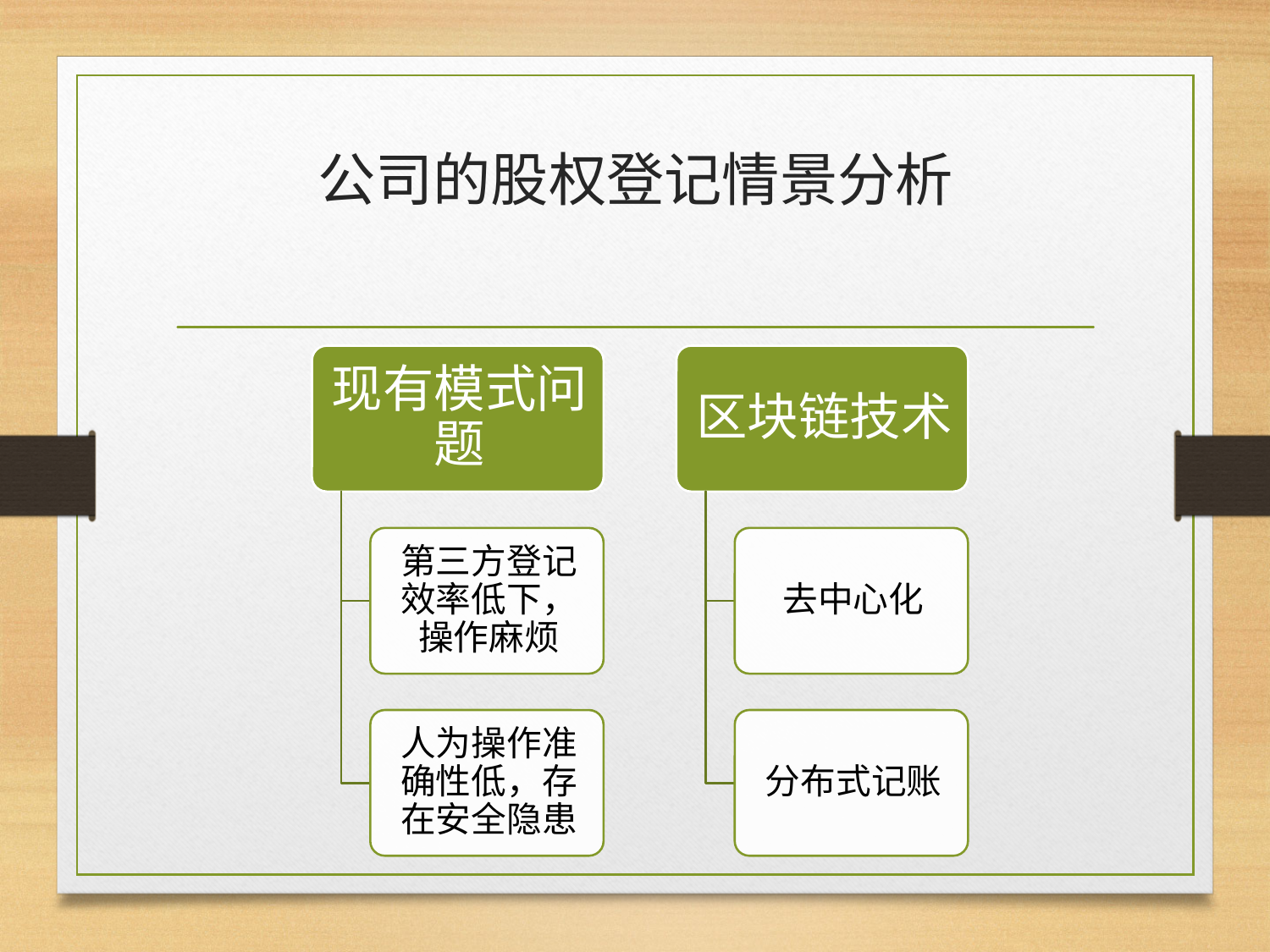

# 公司的股权登记情景分析
现有模式问题
第三方登记效率低下，操作麻烦
人为操作准确性低，存在安全隐患
区块链技术
去中心化
分布式记账